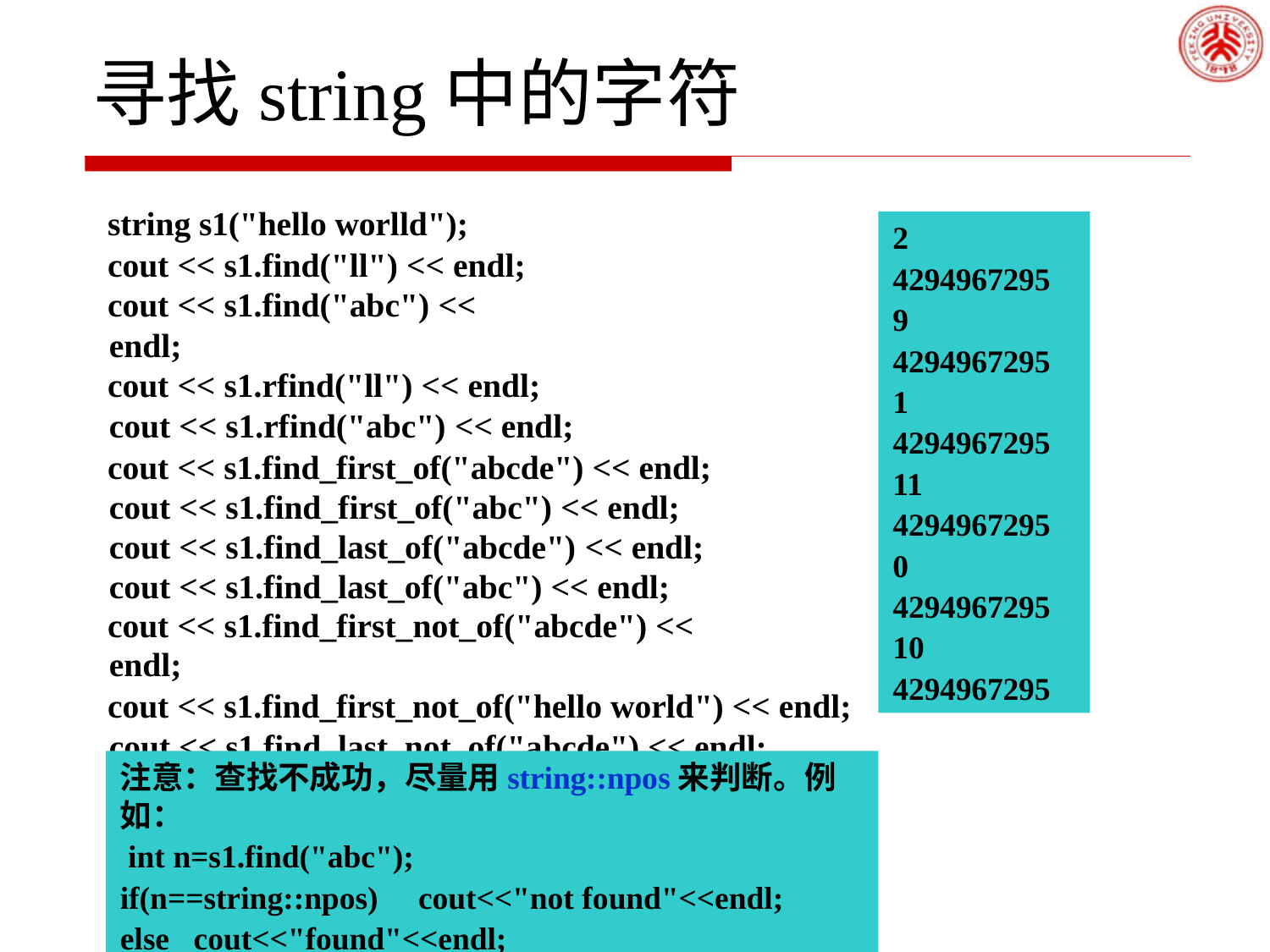

# 寻找string中的字符
string s1("hello worlld");
cout << s1.find("ll") << endl;
cout << s1.find("abc") << endl;
cout << s1.rfind("ll") << endl; cout << s1.rfind("abc") << endl;
cout << s1.find_first_of("abcde") << endl; cout << s1.find_first_of("abc") << endl; cout << s1.find_last_of("abcde") << endl; cout << s1.find_last_of("abc") << endl;
cout << s1.find_first_not_of("abcde") << endl;
cout << s1.find_first_not_of("hello world") << endl; cout << s1.find_last_not_of("abcde") << endl;
cout << s1.find_last_not_of("hello world") << endl;
2
4294967295
9
4294967295
1
4294967295
11
4294967295
0
4294967295
10
4294967295
注意：查找不成功，尽量用string::npos来判断。例如：
 int n=s1.find("abc");
if(n==string::npos)     cout<<"not found"<<endl;
else   cout<<"found"<<endl;